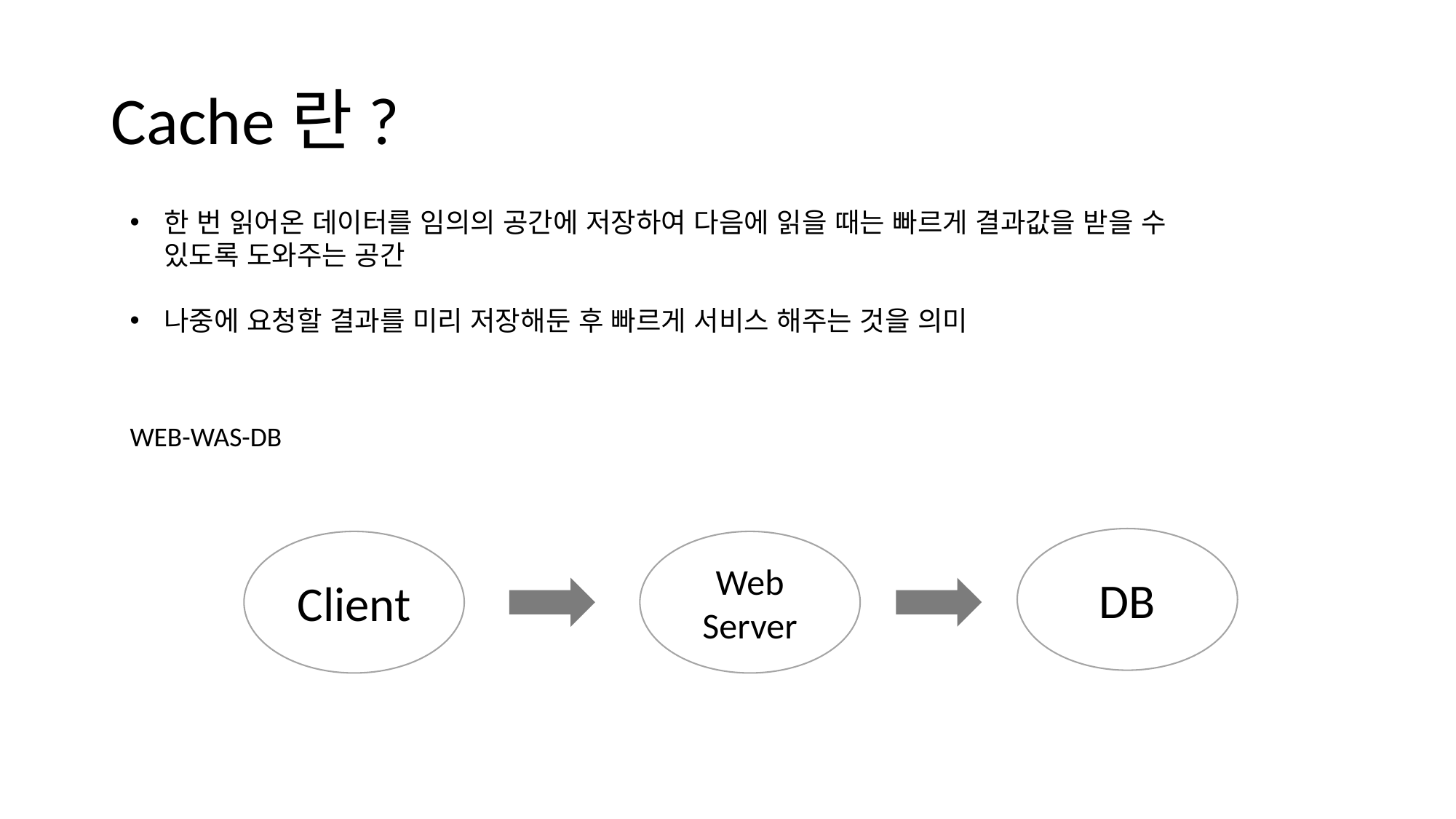

# Cache란?
한 번 읽어온 데이터를 임의의 공간에 저장하여 다음에 읽을 때는 빠르게 결과값을 받을 수 있도록 도와주는 공간

나중에 요청할 결과를 미리 저장해둔 후 빠르게 서비스 해주는 것을 의미

WEB-WAS-DB
DB
Web Server
Client